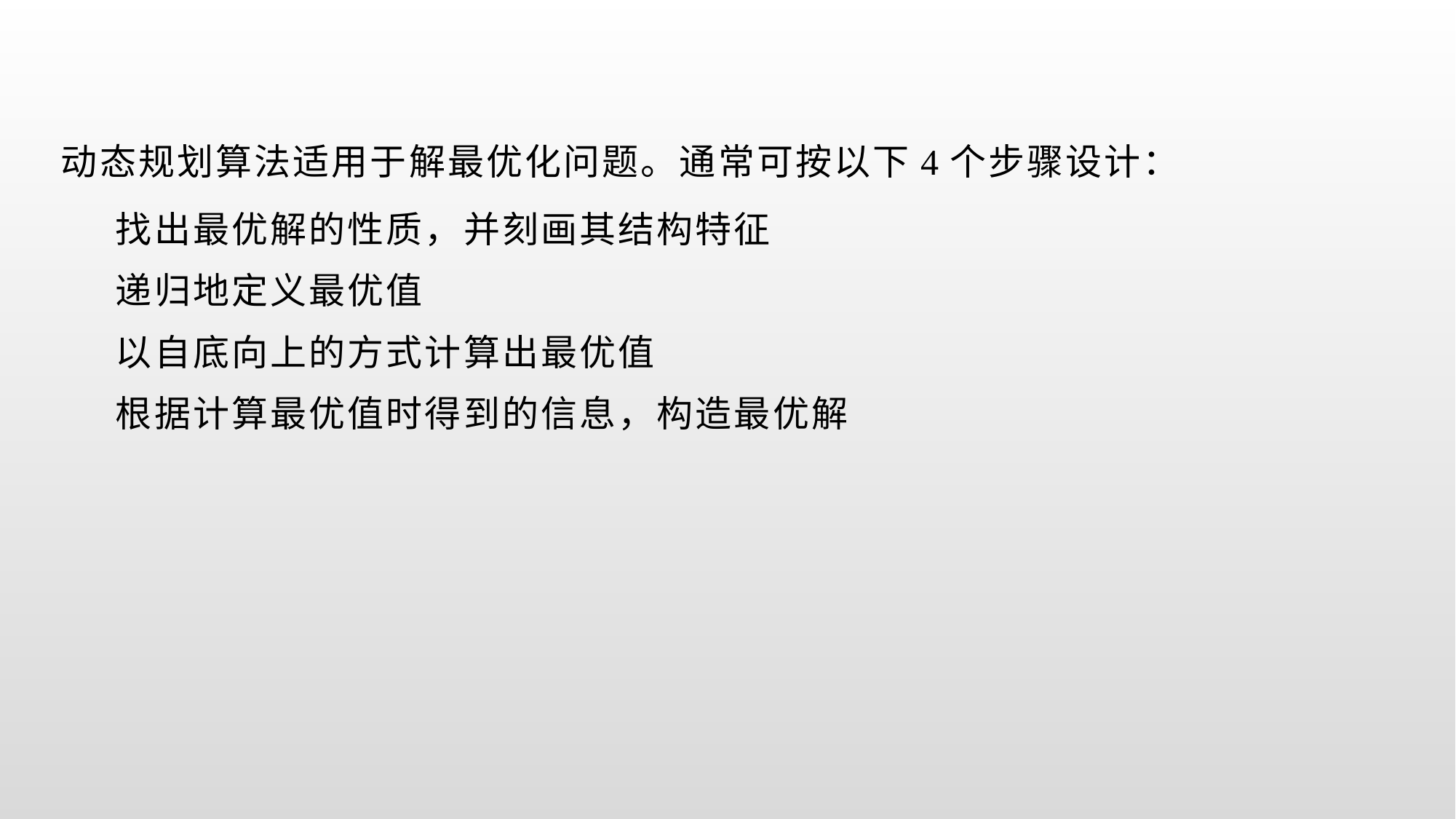

动态规划算法适用于解最优化问题。通常可按以下4个步骤设计：
找出最优解的性质，并刻画其结构特征
递归地定义最优值
以自底向上的方式计算出最优值
根据计算最优值时得到的信息，构造最优解